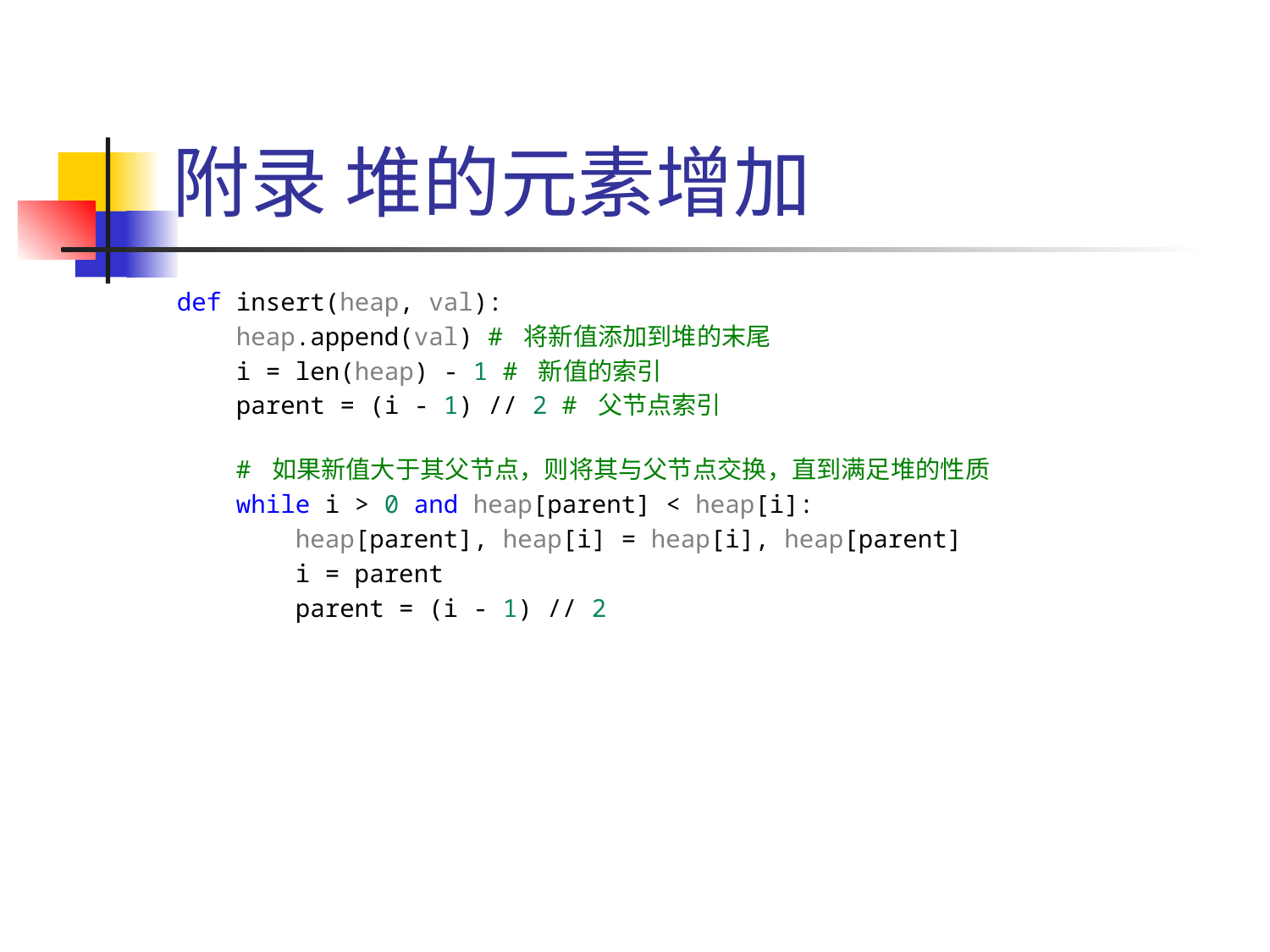

# 附录 堆的元素增加
def insert(heap, val):
    heap.append(val) # 将新值添加到堆的末尾
    i = len(heap) - 1 # 新值的索引
    parent = (i - 1) // 2 # 父节点索引
    # 如果新值大于其父节点，则将其与父节点交换，直到满足堆的性质
    while i > 0 and heap[parent] < heap[i]:
        heap[parent], heap[i] = heap[i], heap[parent]
        i = parent
        parent = (i - 1) // 2